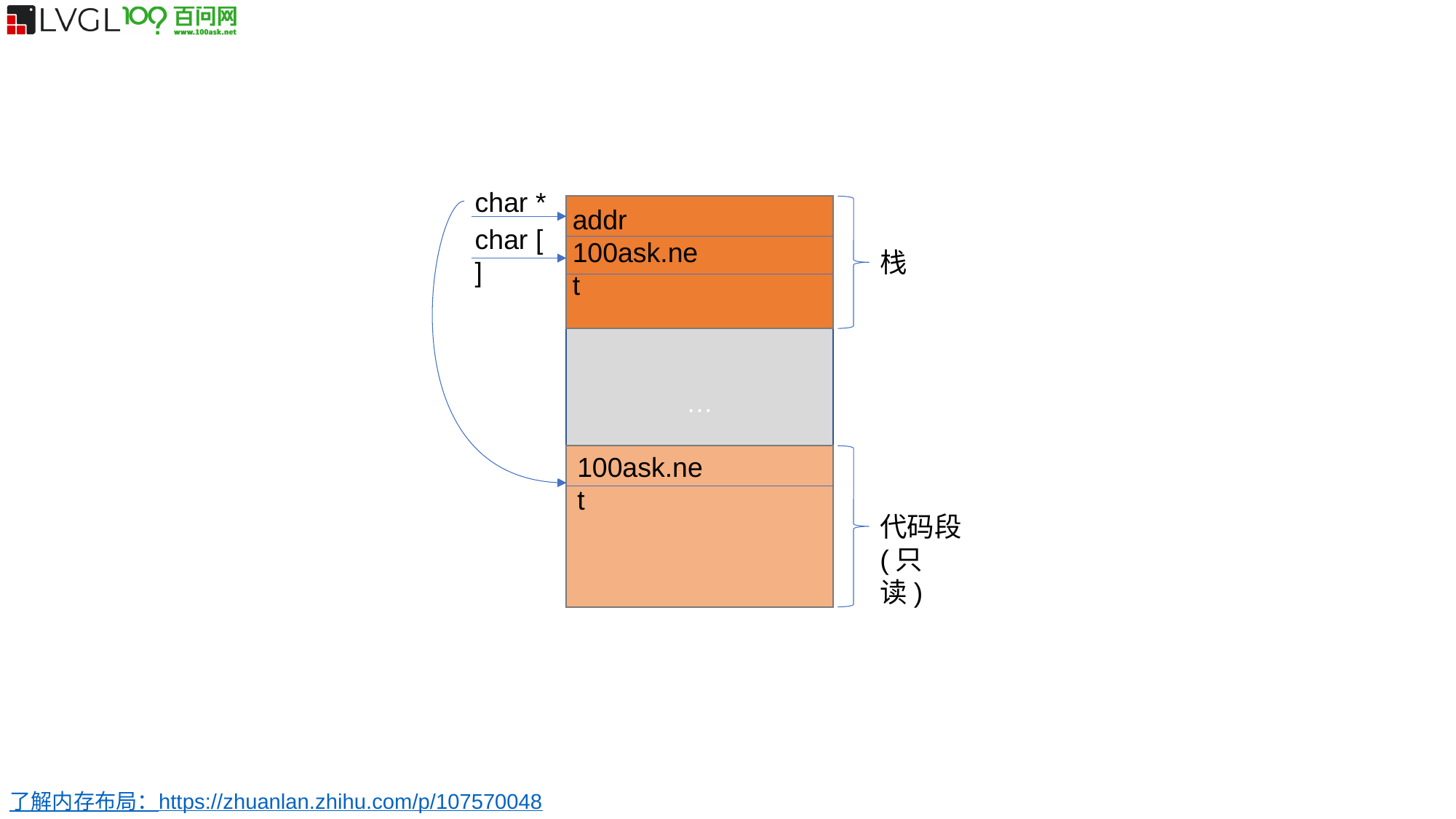

char *

…
addr
char [ ]
100ask.net
栈
100ask.net

代码段(只读)
了解内存布局：https://zhuanlan.zhihu.com/p/107570048